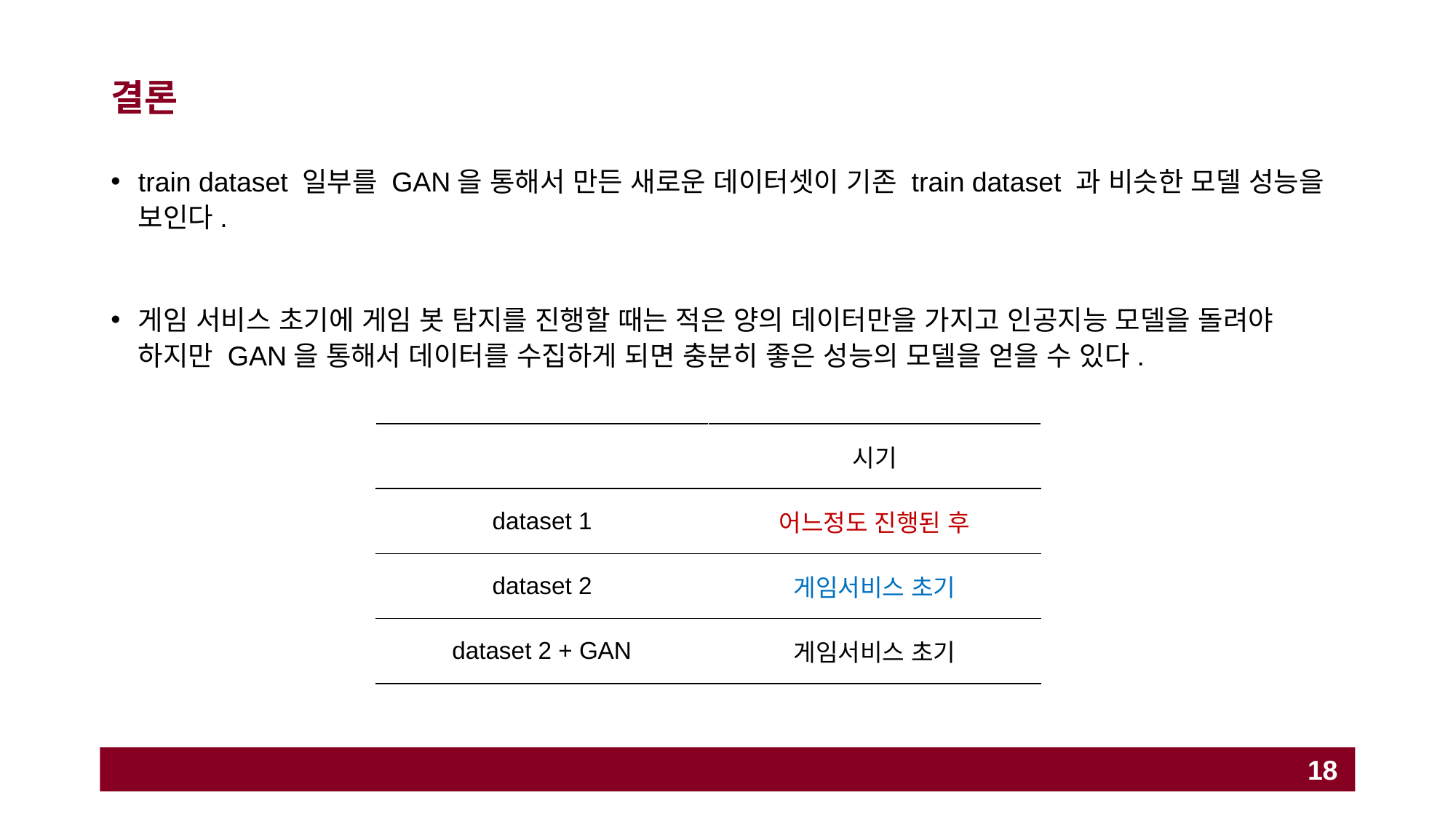

# 결론
train dataset 일부를 GAN을 통해서 만든 새로운 데이터셋이 기존 train dataset 과 비슷한 모델 성능을 보인다.

게임 서비스 초기에 게임 봇 탐지를 진행할 때는 적은 양의 데이터만을 가지고 인공지능 모델을 돌려야 하지만 GAN을 통해서 데이터를 수집하게 되면 충분히 좋은 성능의 모델을 얻을 수 있다.
|  | 시기 |
| --- | --- |
| dataset 1 | 어느정도 진행된 후 |
| dataset 2 | 게임서비스 초기 |
| dataset 2 + GAN | 게임서비스 초기 |